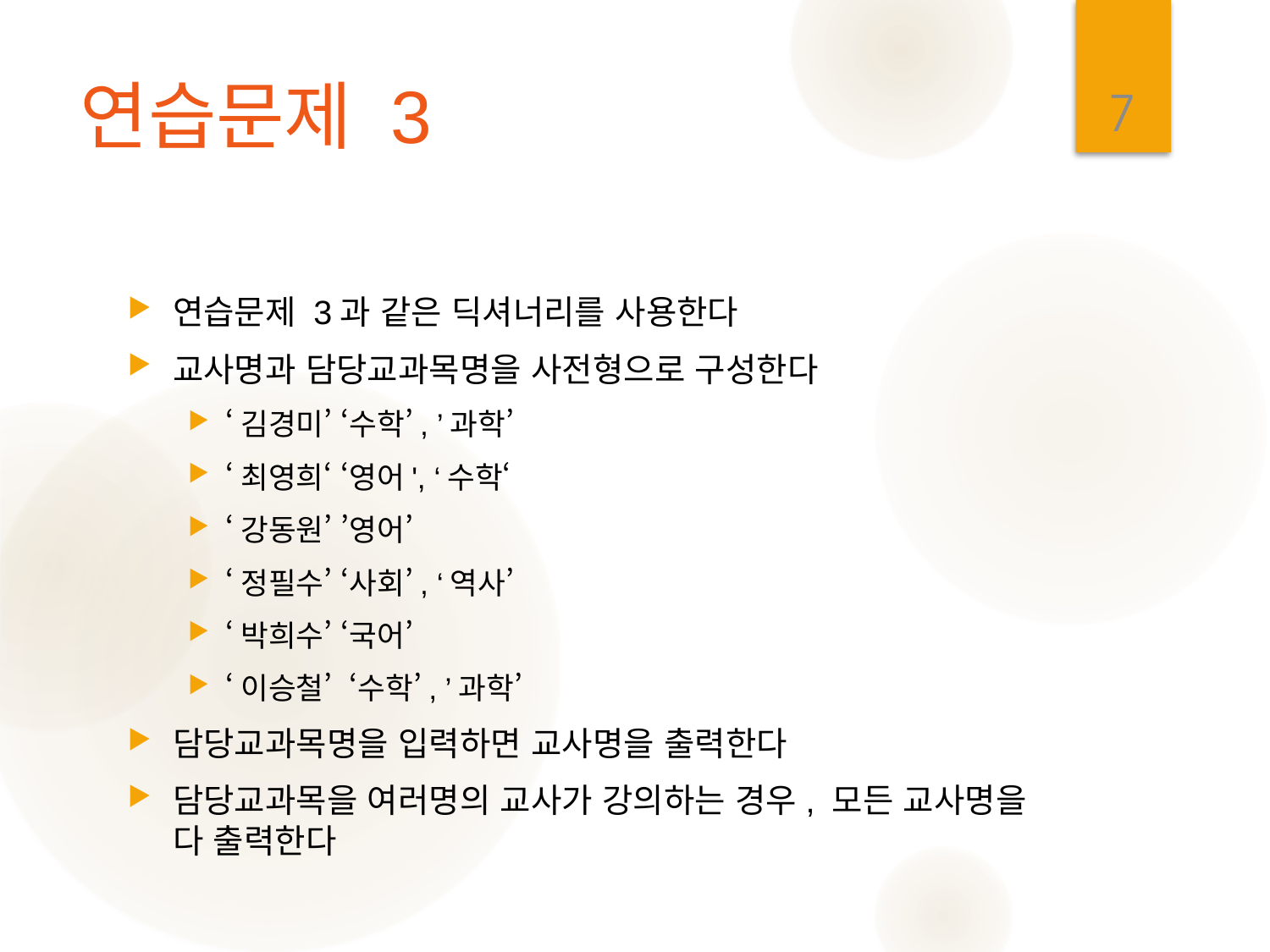

7
# 연습문제 3
연습문제 3과 같은 딕셔너리를 사용한다
교사명과 담당교과목명을 사전형으로 구성한다
‘김경미’ ‘수학’, ’과학’
‘최영희‘ ‘영어', ‘수학‘
‘강동원’ ’영어’
‘정필수’ ‘사회’, ‘역사’
‘박희수’ ‘국어’
‘이승철’  ‘수학’, ’과학’
담당교과목명을 입력하면 교사명을 출력한다
담당교과목을 여러명의 교사가 강의하는 경우, 모든 교사명을 다 출력한다